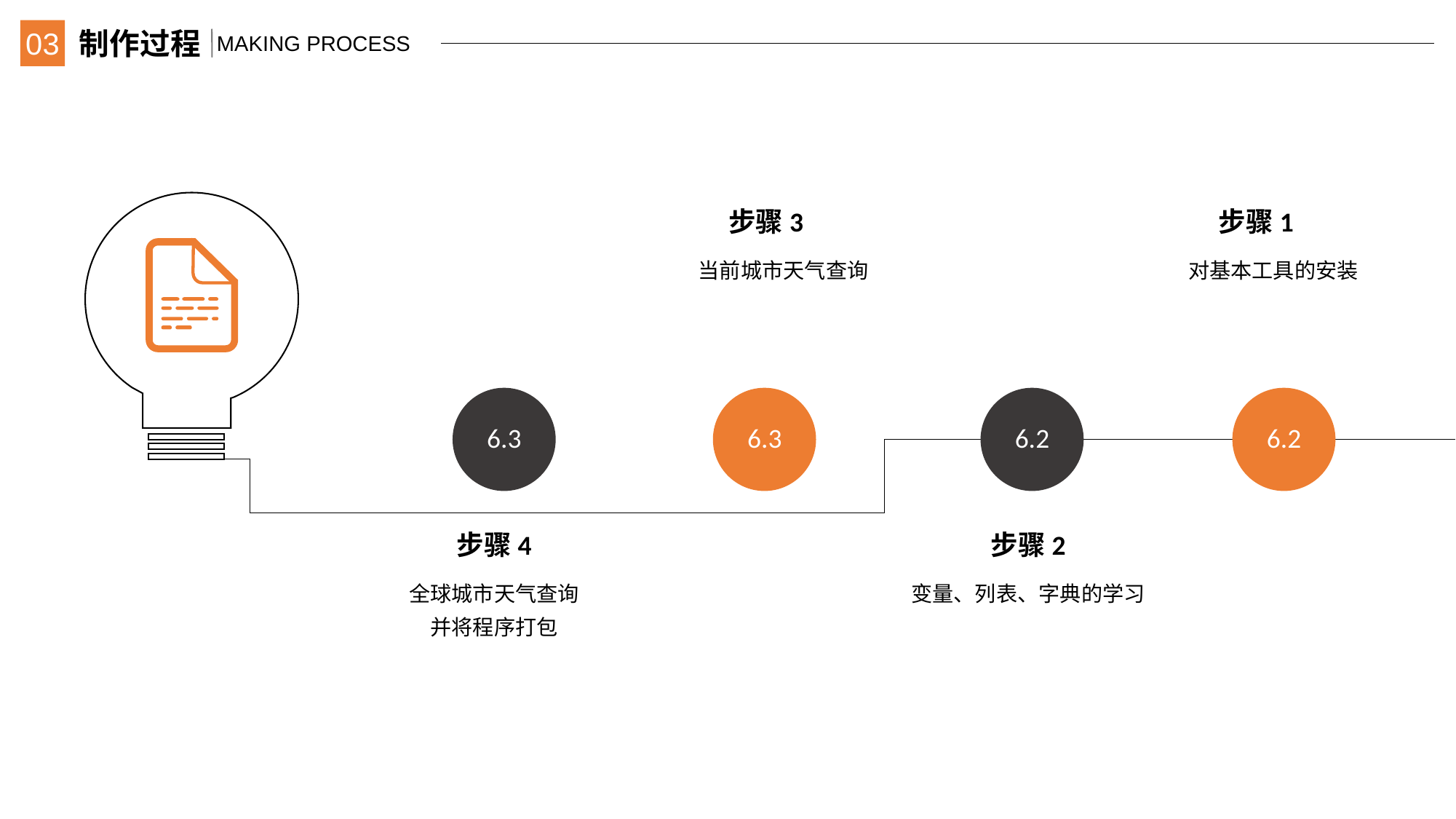

03
制作过程

MAKING PROCESS

步骤3
步骤1

当前城市天气查询
对基本工具的安装

6.3

6.3

6.2

6.2
步骤4
步骤2
全球城市天气查询
并将程序打包
变量、列表、字典的学习